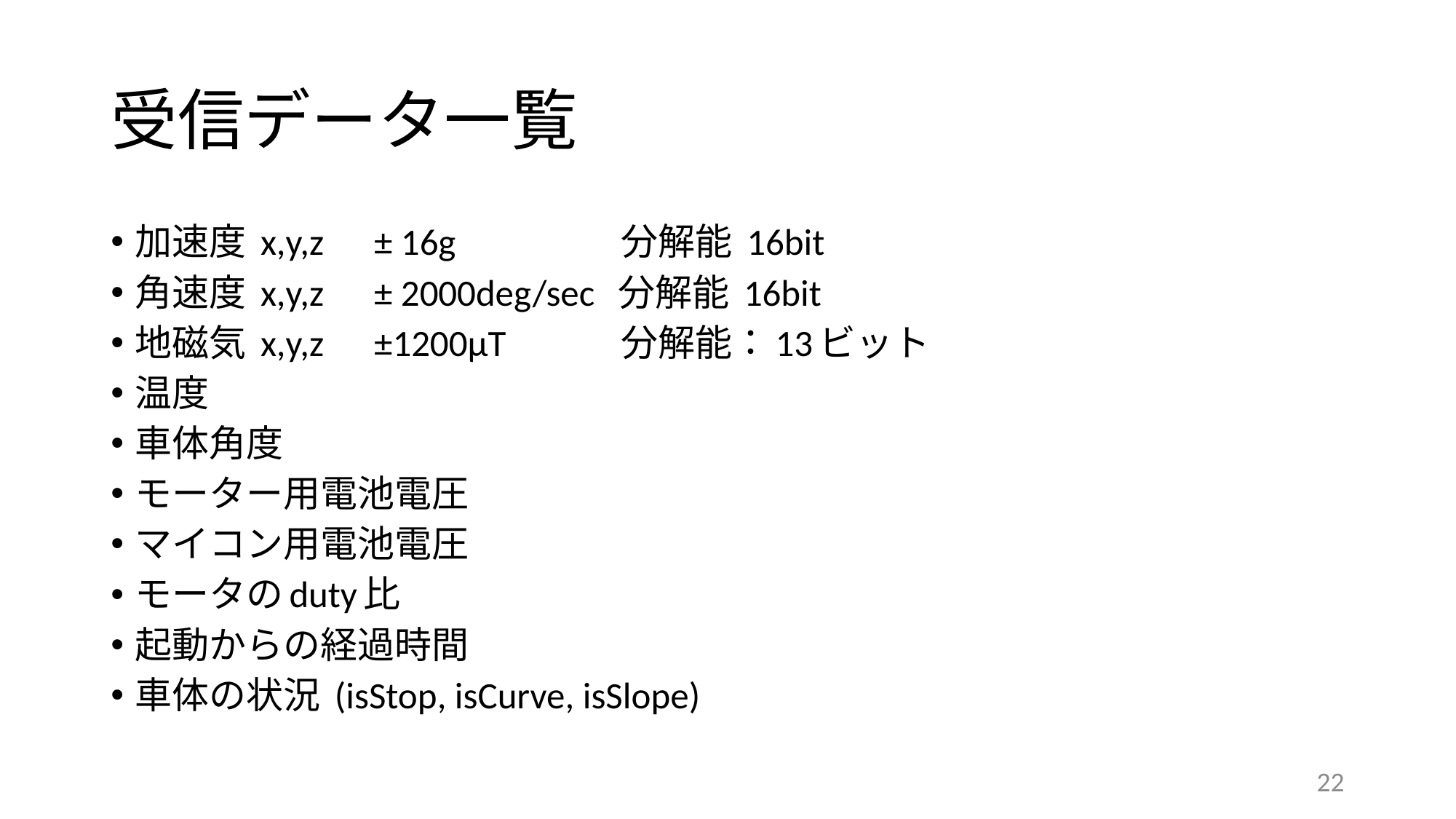

# 受信データ一覧
加速度 x,y,z      ± 16g                   分解能 16bit
角速度 x,y,z      ± 2000deg/sec  分解能 16bit
地磁気 x,y,z      ±1200μT             分解能：13ビット
温度
車体角度
モーター用電池電圧
マイコン用電池電圧
モータのduty比
起動からの経過時間
車体の状況 (isStop, isCurve, isSlope)
22